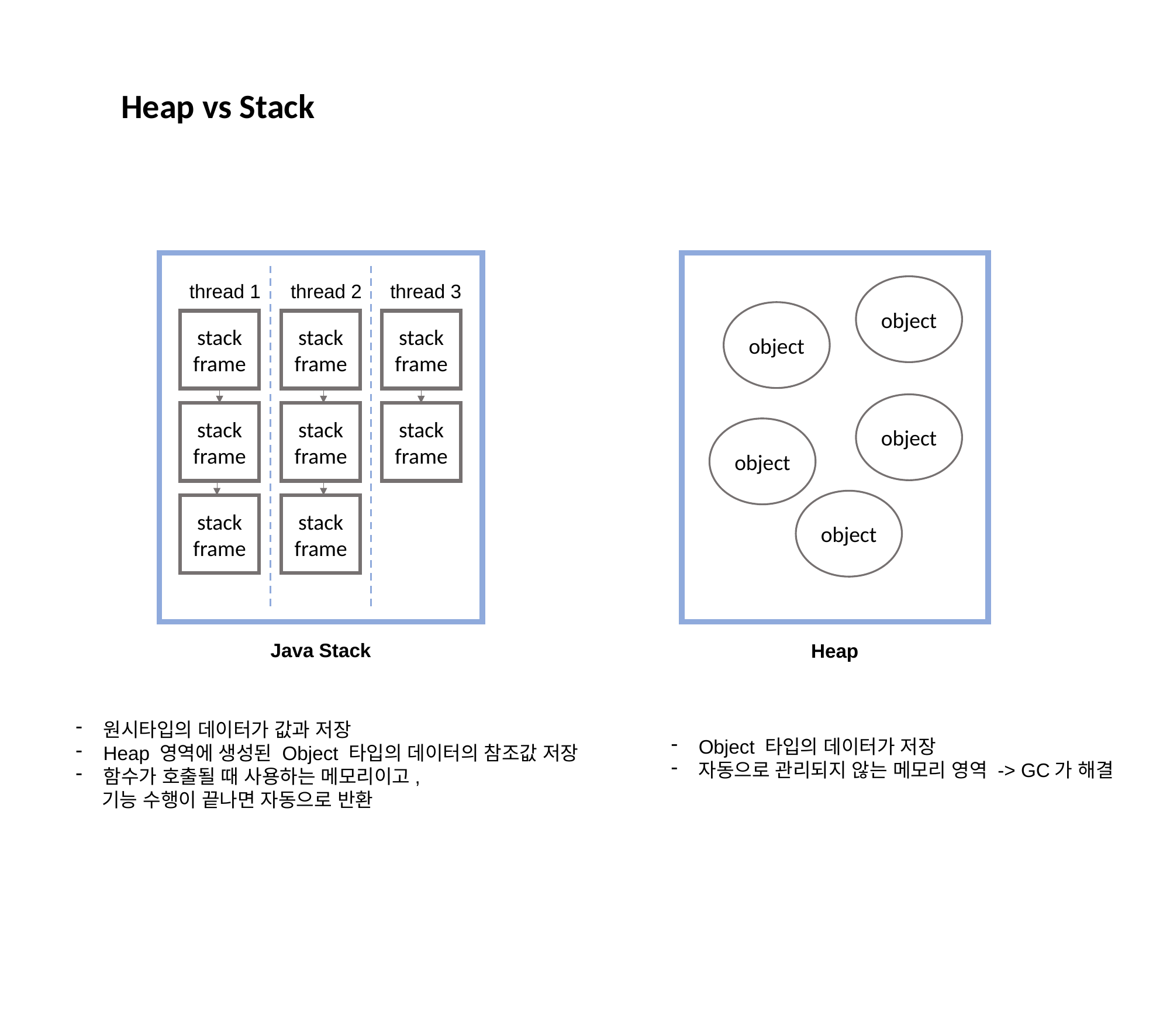

Heap vs Stack

thread 1
thread 2
thread 3
object
object
stack
frame
stack
frame
stack
frame
object
stack
frame
stack
frame
stack
frame
object
object
stack
frame
stack
frame
Java Stack
Heap
원시타입의 데이터가 값과 저장
Heap 영역에 생성된 Object 타입의 데이터의 참조값 저장
함수가 호출될 때 사용하는 메모리이고,
    기능 수행이 끝나면 자동으로 반환
Object 타입의 데이터가 저장
자동으로 관리되지 않는 메모리 영역 -> GC가 해결